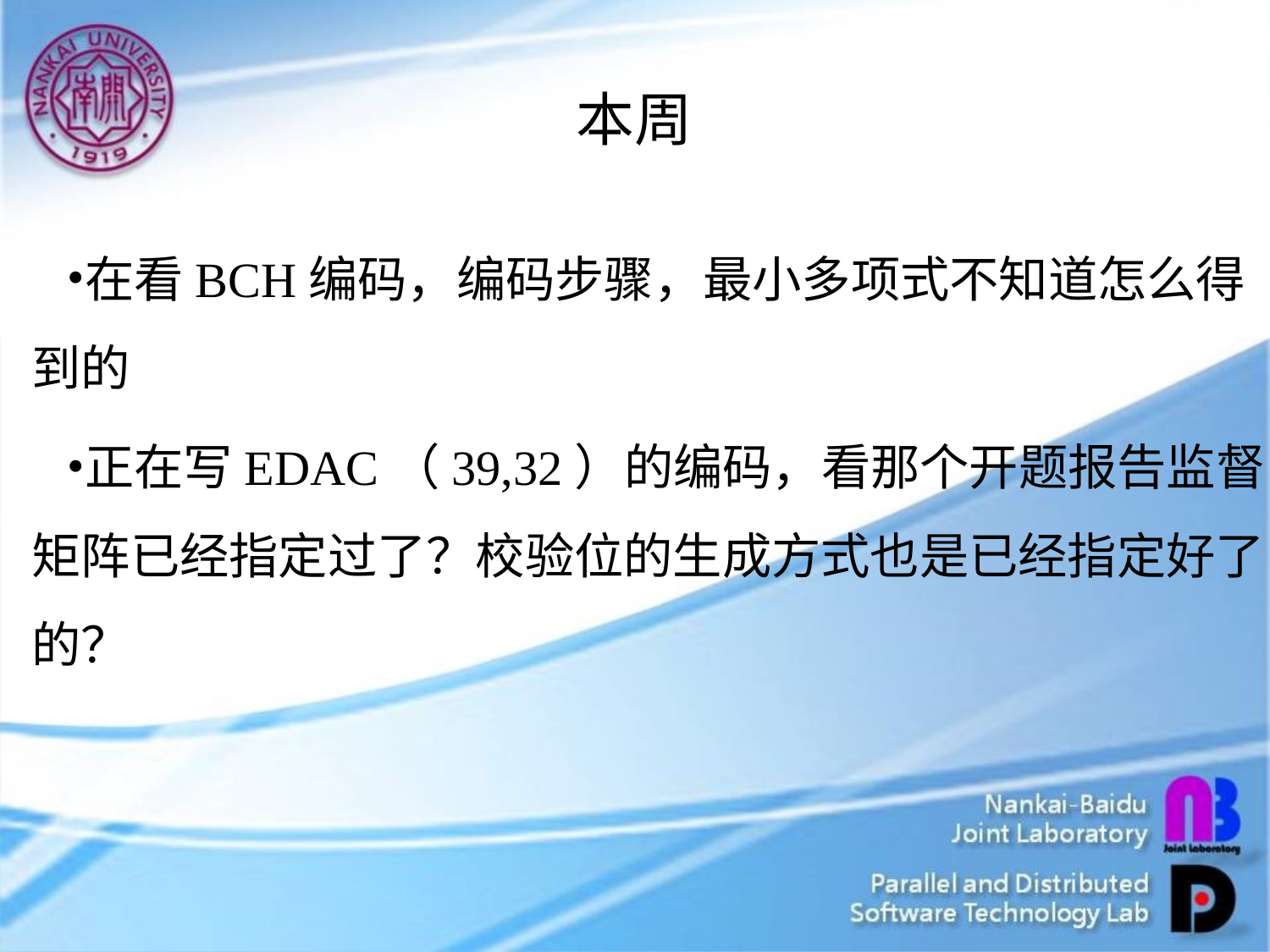

# 本周
在看BCH编码，编码步骤，最小多项式不知道怎么得到的
正在写EDAC（39,32）的编码，看那个开题报告监督矩阵已经指定过了？校验位的生成方式也是已经指定好了的？